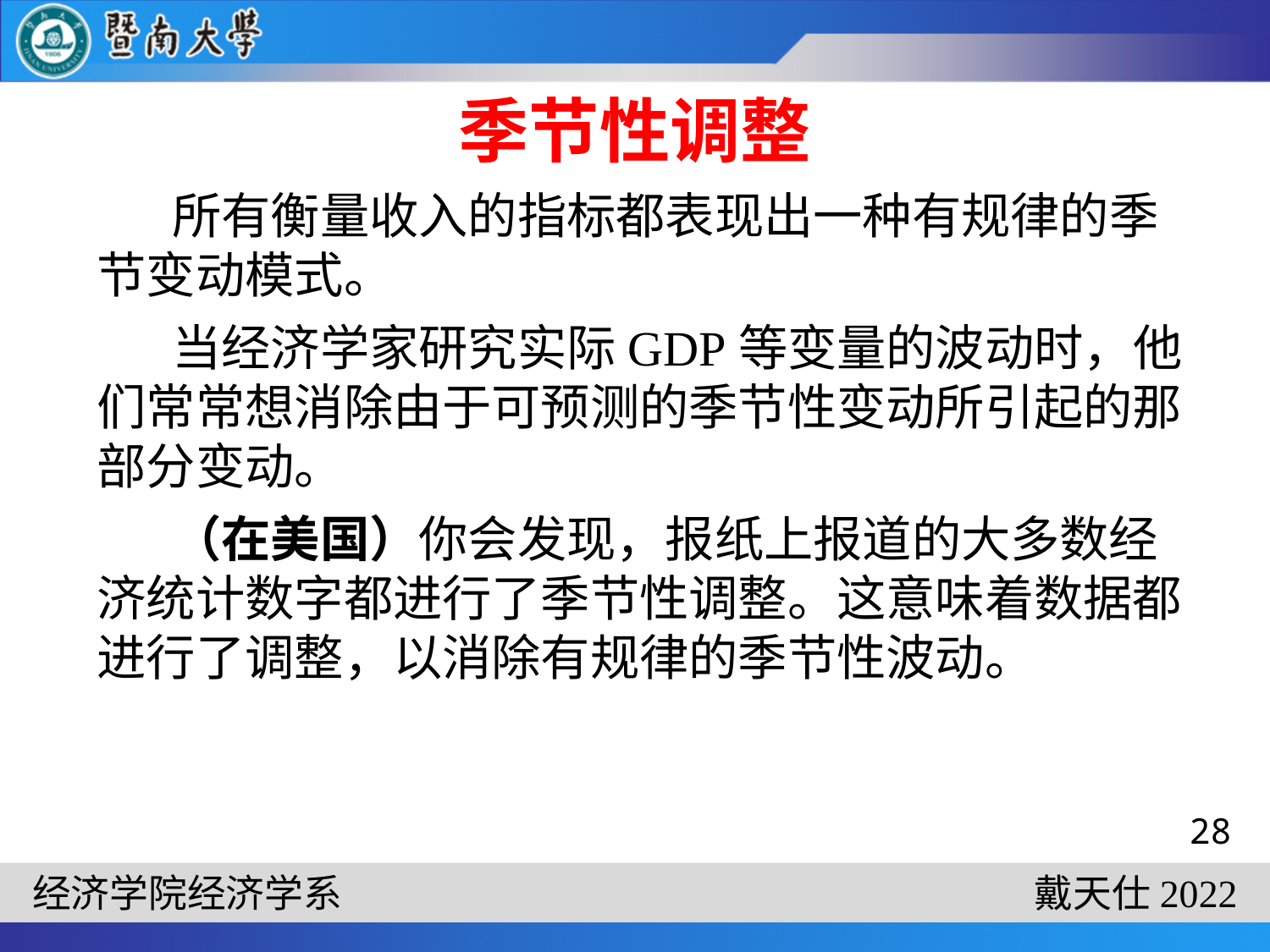

# 季节性调整
所有衡量收入的指标都表现出一种有规律的季节变动模式。
当经济学家研究实际GDP等变量的波动时，他们常常想消除由于可预测的季节性变动所引起的那部分变动。
（在美国）你会发现，报纸上报道的大多数经济统计数字都进行了季节性调整。这意味着数据都进行了调整，以消除有规律的季节性波动。
28